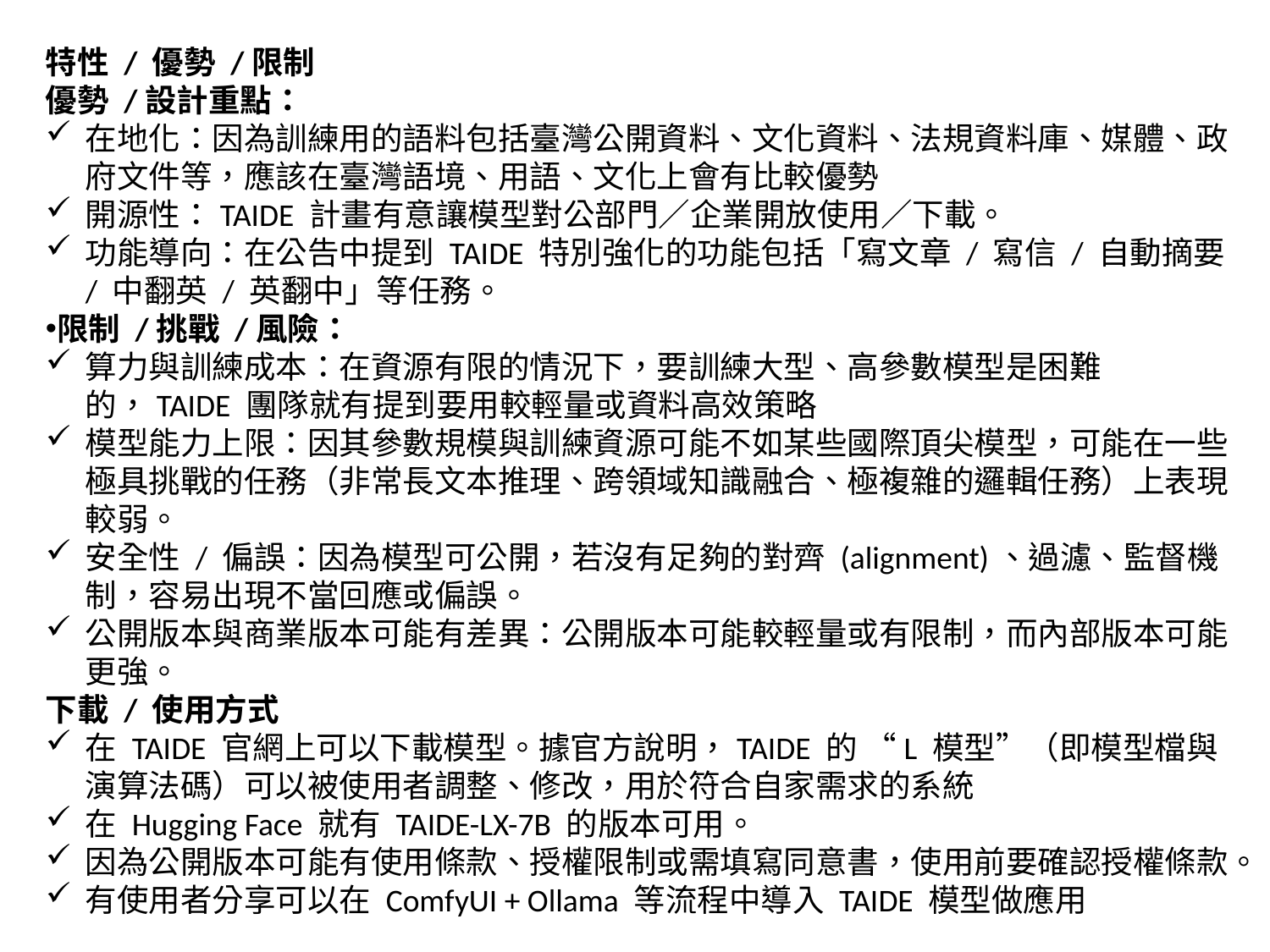

特性 / 優勢 /限制
優勢 /設計重點：
在地化：因為訓練用的語料包括臺灣公開資料、文化資料、法規資料庫、媒體、政府文件等，應該在臺灣語境、用語、文化上會有比較優勢
開源性：TAIDE 計畫有意讓模型對公部門／企業開放使用／下載。
功能導向：在公告中提到 TAIDE 特別強化的功能包括「寫文章 / 寫信 / 自動摘要 / 中翻英 / 英翻中」等任務。
限制 /挑戰 /風險：
算力與訓練成本：在資源有限的情況下，要訓練大型、高參數模型是困難的，TAIDE 團隊就有提到要用較輕量或資料高效策略
模型能力上限：因其參數規模與訓練資源可能不如某些國際頂尖模型，可能在一些極具挑戰的任務（非常長文本推理、跨領域知識融合、極複雜的邏輯任務）上表現較弱。
安全性 / 偏誤：因為模型可公開，若沒有足夠的對齊 (alignment)、過濾、監督機制，容易出現不當回應或偏誤。
公開版本與商業版本可能有差異：公開版本可能較輕量或有限制，而內部版本可能更強。
下載 / 使用方式
在 TAIDE 官網上可以下載模型。據官方說明，TAIDE 的 “L 模型”（即模型檔與演算法碼）可以被使用者調整、修改，用於符合自家需求的系統
在 Hugging Face 就有 TAIDE-LX-7B 的版本可用。
因為公開版本可能有使用條款、授權限制或需填寫同意書，使用前要確認授權條款。
有使用者分享可以在 ComfyUI + Ollama 等流程中導入 TAIDE 模型做應用